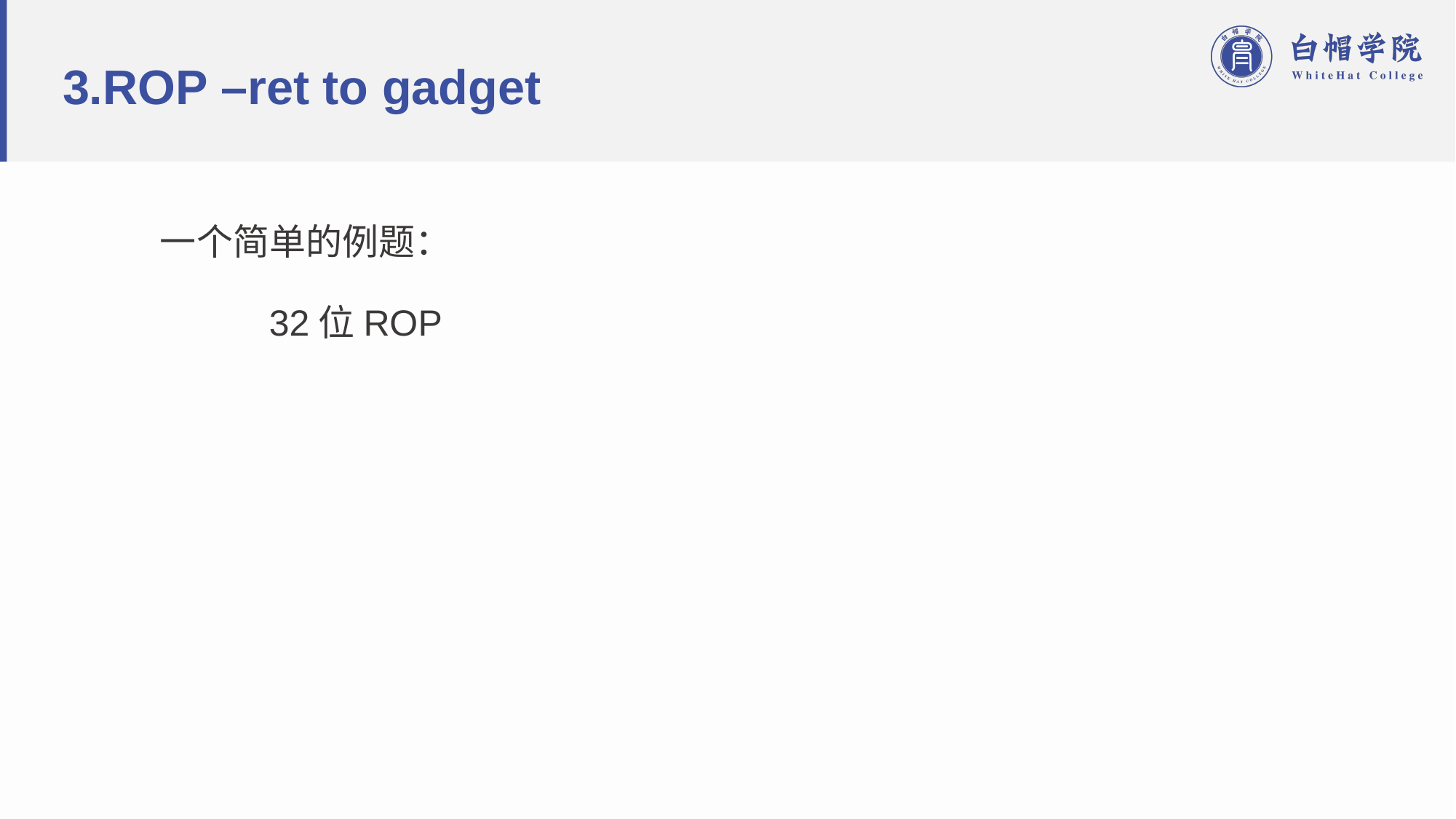

# 3.ROP –ret to gadget
一个简单的例题：
	32位ROP